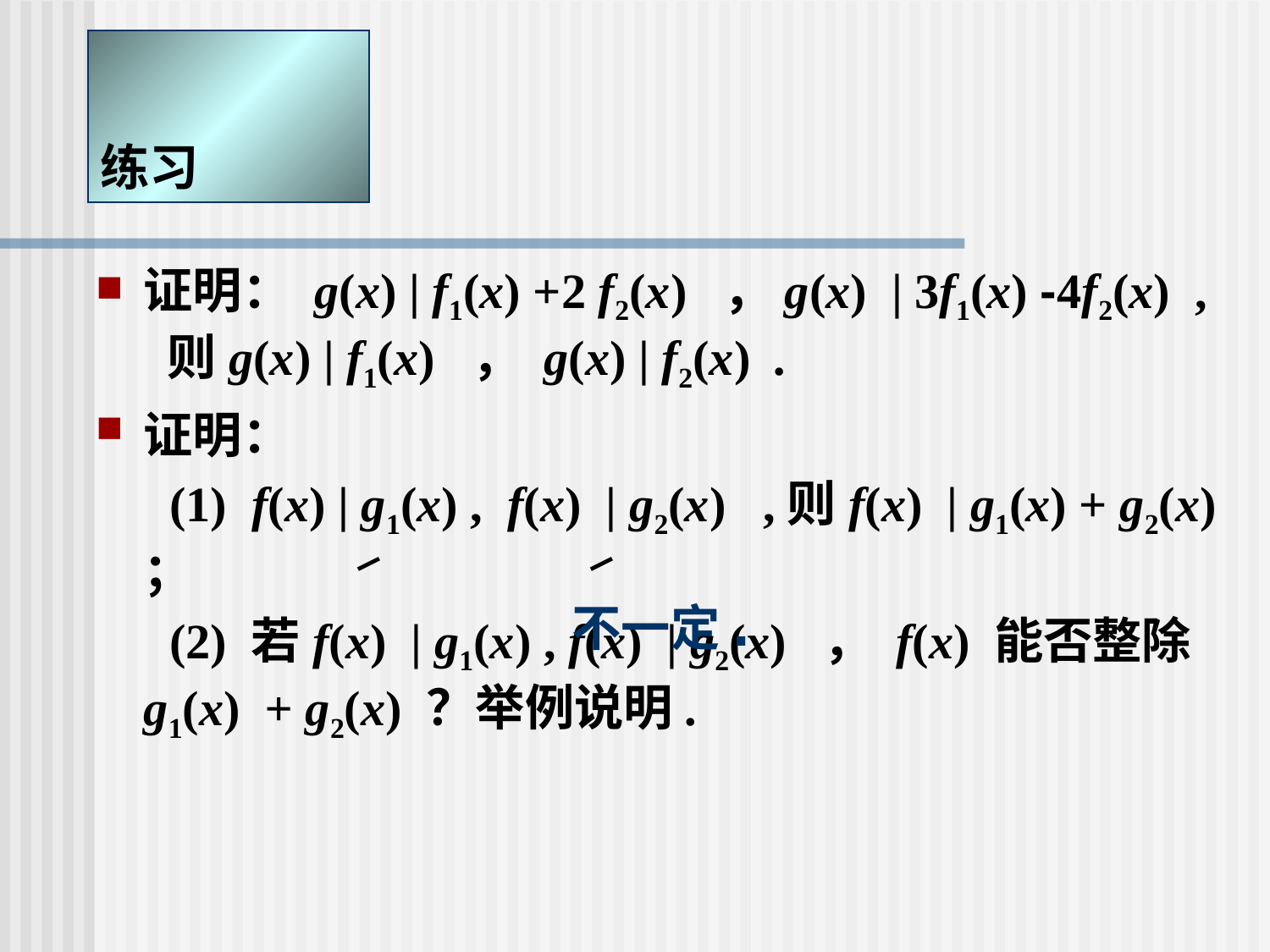

证明： g(x) | f1(x) +2 f2(x)  ，g(x)  | 3f1(x) -4f2(x)  ,
 则g(x) | f1(x)  ， g(x) | f2(x)  .
证明：
      (1)  f(x) | g1(x) ,  f(x)  | g2(x)   ,则f(x)  | g1(x) + g2(x) ；
      (2) 若f(x)  | g1(x) , f(x)  | g2(x)  ， f(x) 能否整除 g1(x)  + g2(x) ？举例说明.
# 练习

不一定.